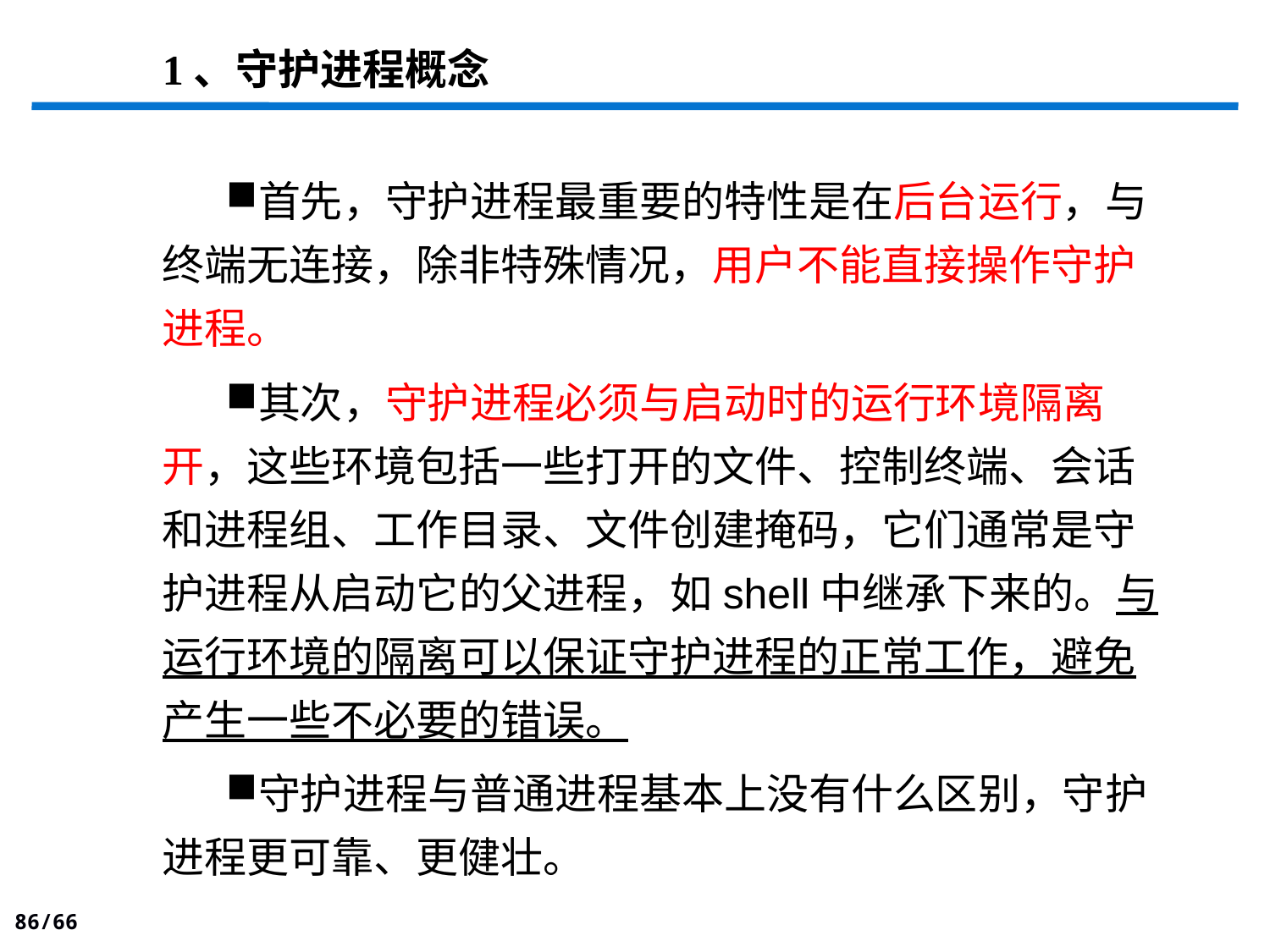

1、守护进程概念
首先，守护进程最重要的特性是在后台运行，与终端无连接，除非特殊情况，用户不能直接操作守护进程。
其次，守护进程必须与启动时的运行环境隔离开，这些环境包括一些打开的文件、控制终端、会话和进程组、工作目录、文件创建掩码，它们通常是守护进程从启动它的父进程，如shell中继承下来的。与运行环境的隔离可以保证守护进程的正常工作，避免产生一些不必要的错误。
守护进程与普通进程基本上没有什么区别，守护进程更可靠、更健壮。